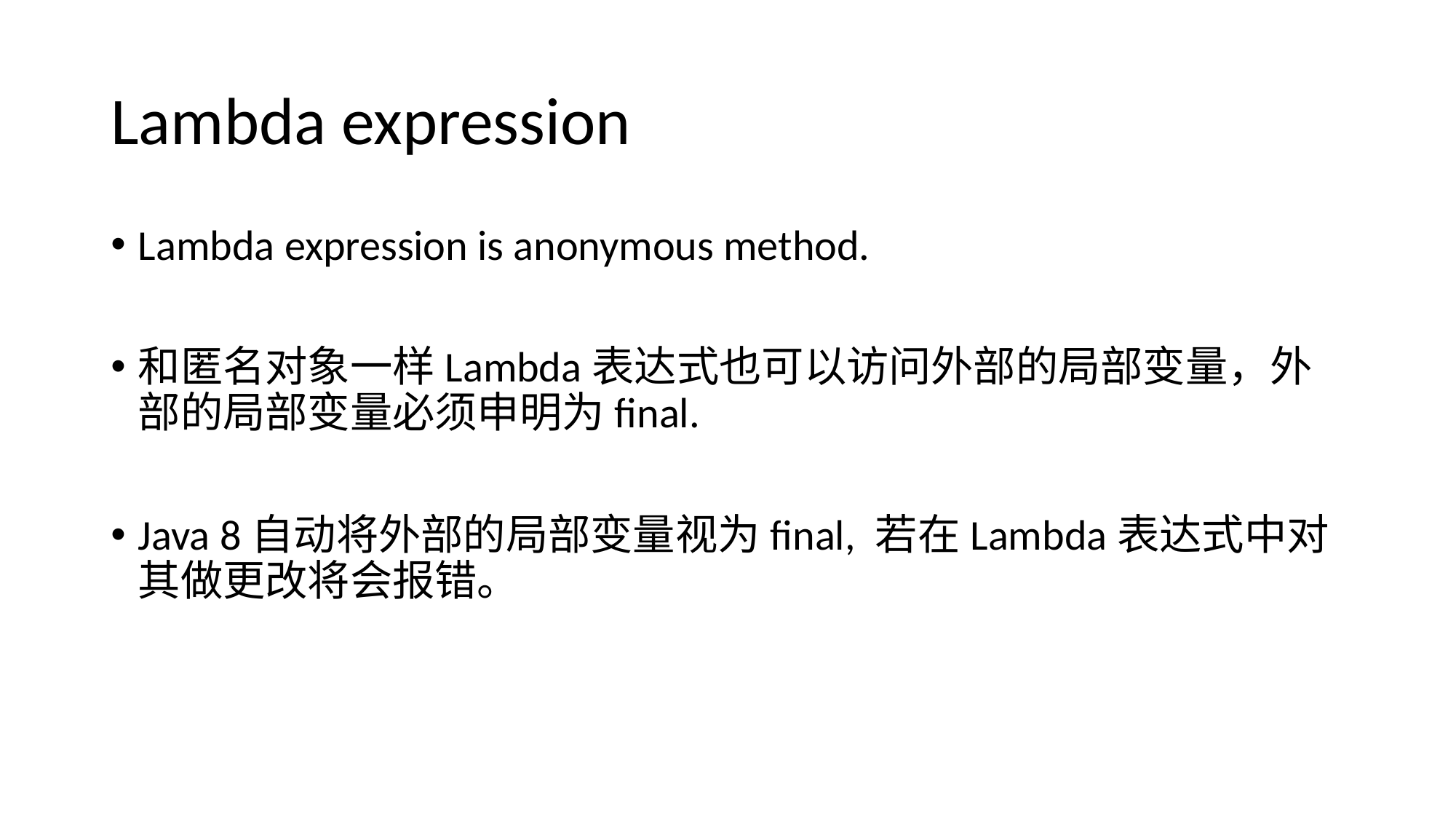

# Lambda expression
Lambda expression is anonymous method.

和匿名对象一样Lambda表达式也可以访问外部的局部变量，外部的局部变量必须申明为final.

Java 8自动将外部的局部变量视为final, 若在Lambda表达式中对其做更改将会报错。